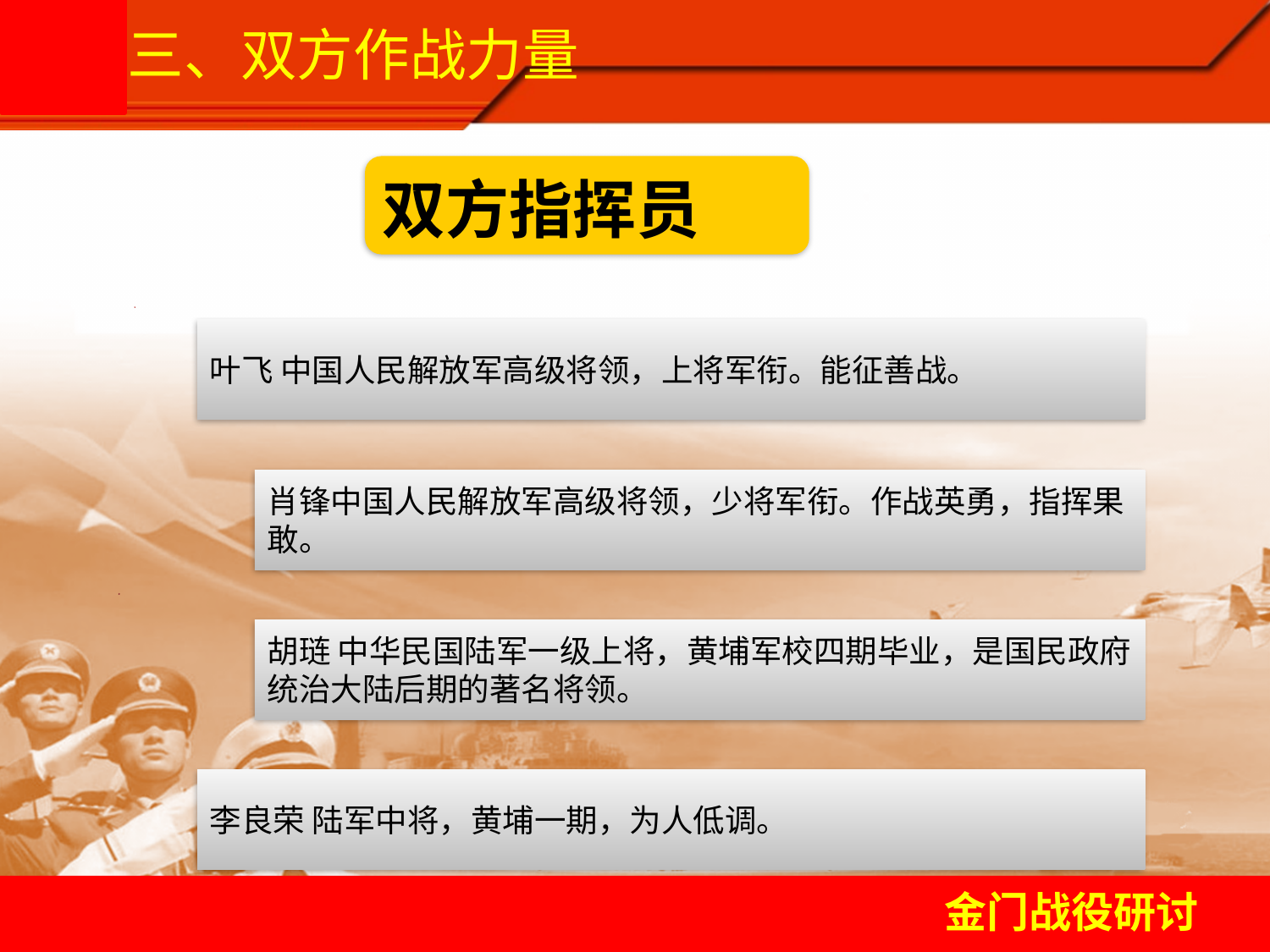

三、双方作战力量
双方指挥员
叶飞 中国人民解放军高级将领，上将军衔。能征善战。
肖锋中国人民解放军高级将领，少将军衔。作战英勇，指挥果敢。
胡琏 中华民国陆军一级上将，黄埔军校四期毕业，是国民政府统治大陆后期的著名将领。
李良荣 陆军中将，黄埔一期，为人低调。
金门战役研讨